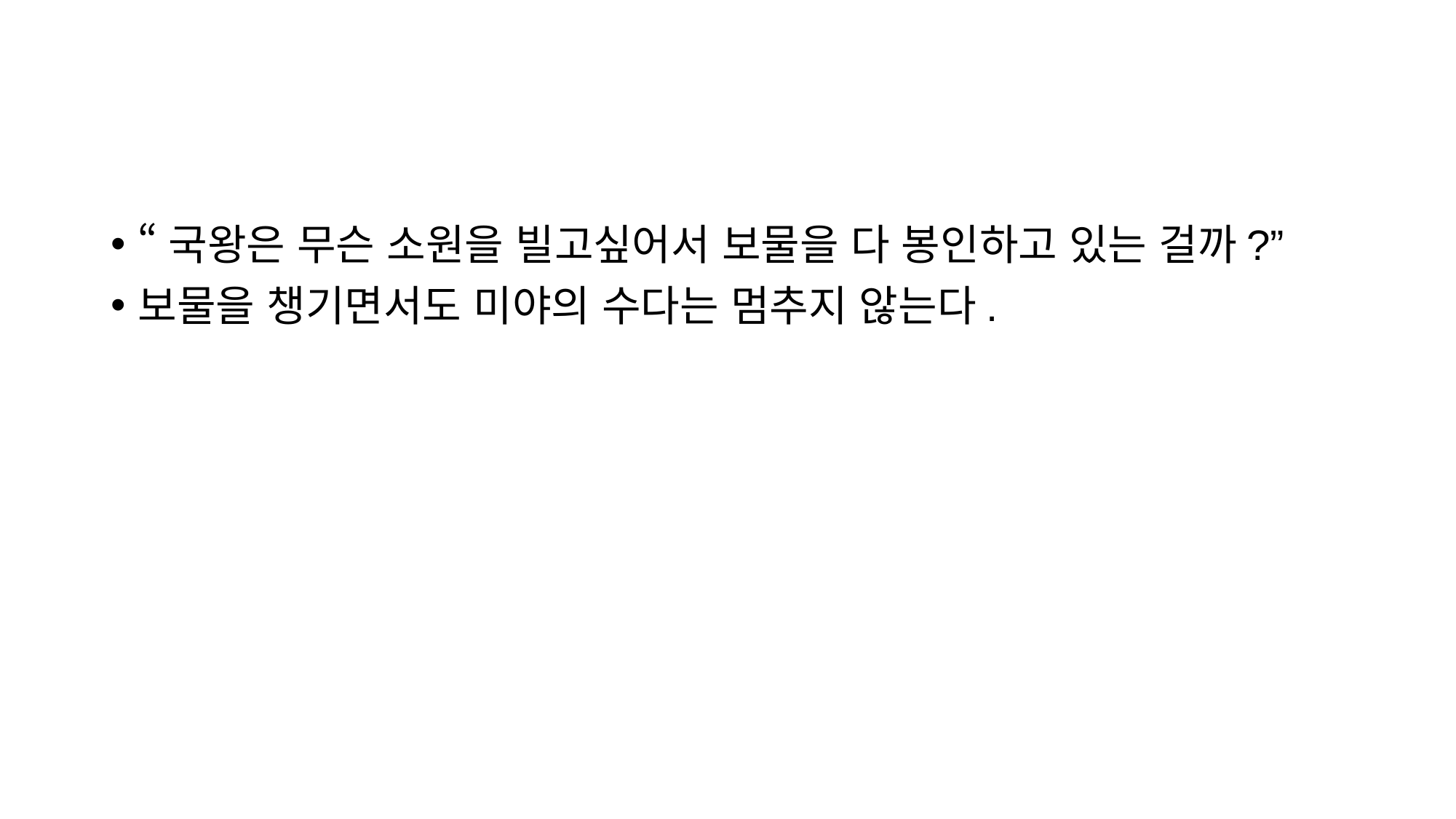

#
“국왕은 무슨 소원을 빌고싶어서 보물을 다 봉인하고 있는 걸까?”
보물을 챙기면서도 미야의 수다는 멈추지 않는다.